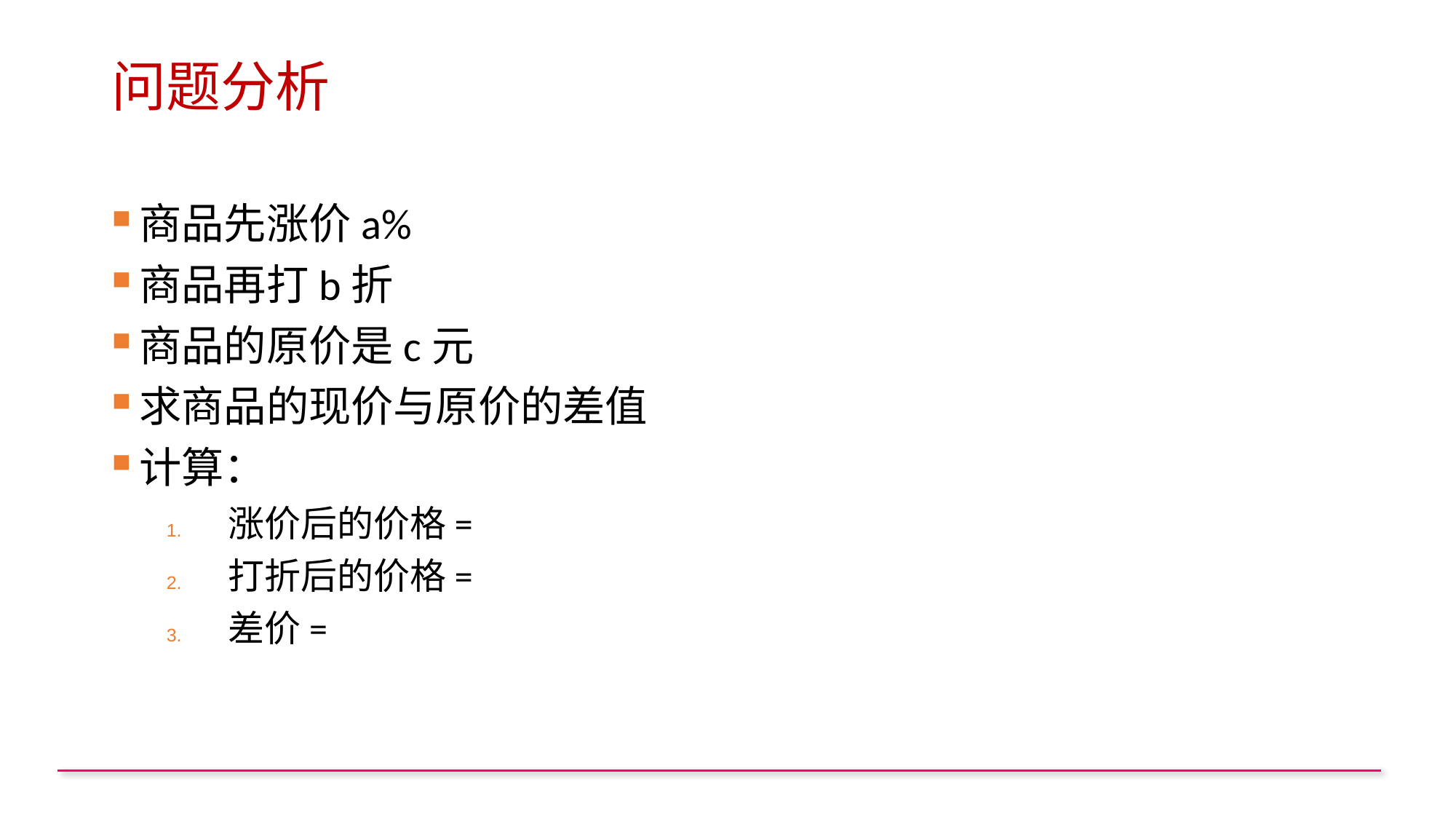

# 问题分析
商品先涨价a%
商品再打b折
商品的原价是c元
求商品的现价与原价的差值
计算：
涨价后的价格=
打折后的价格=
差价=